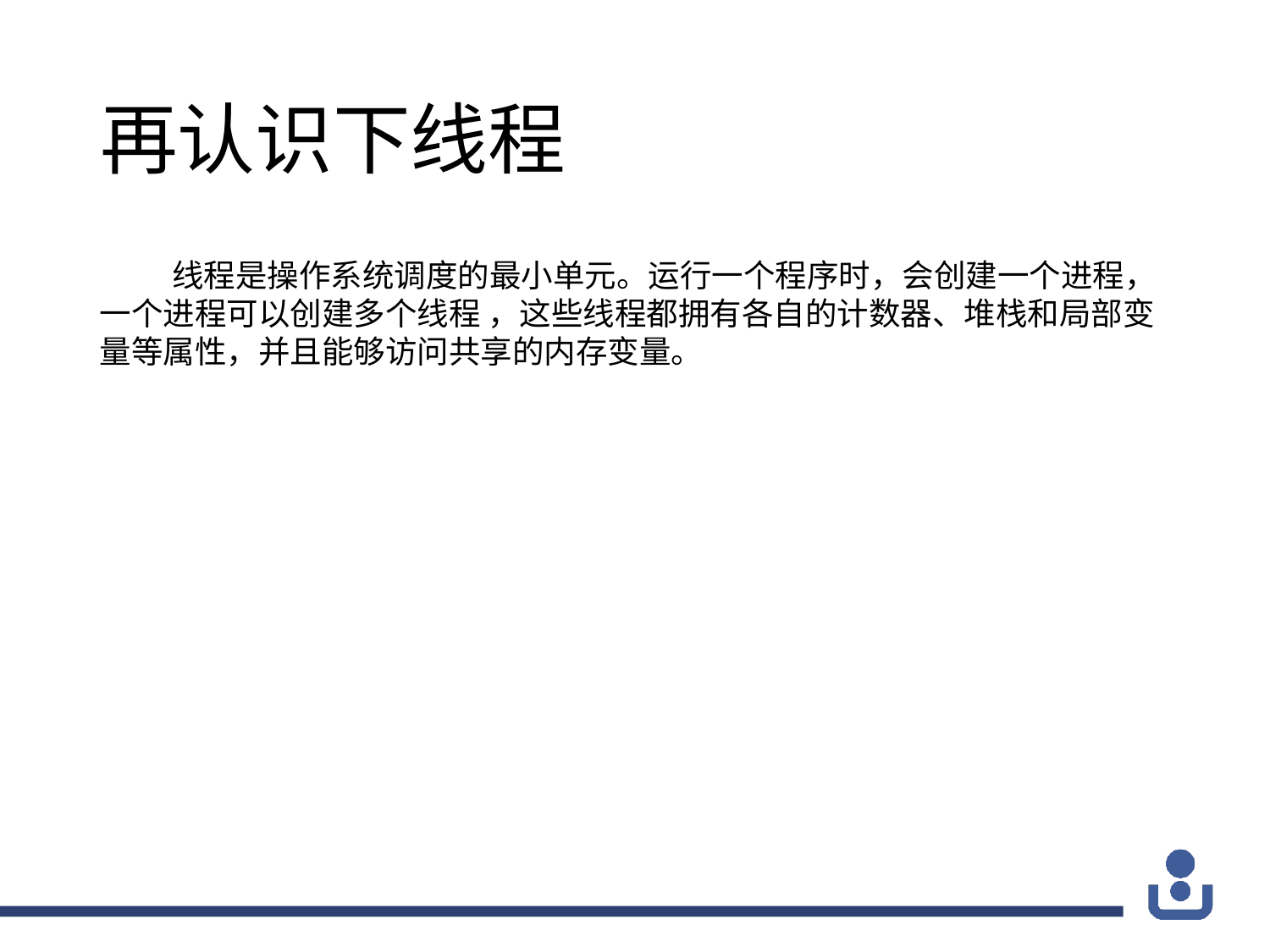

# 再认识下线程
         线程是操作系统调度的最小单元。运行一个程序时，会创建一个进程，一个进程可以创建多个线程 ，这些线程都拥有各自的计数器、堆栈和局部变量等属性，并且能够访问共享的内存变量。